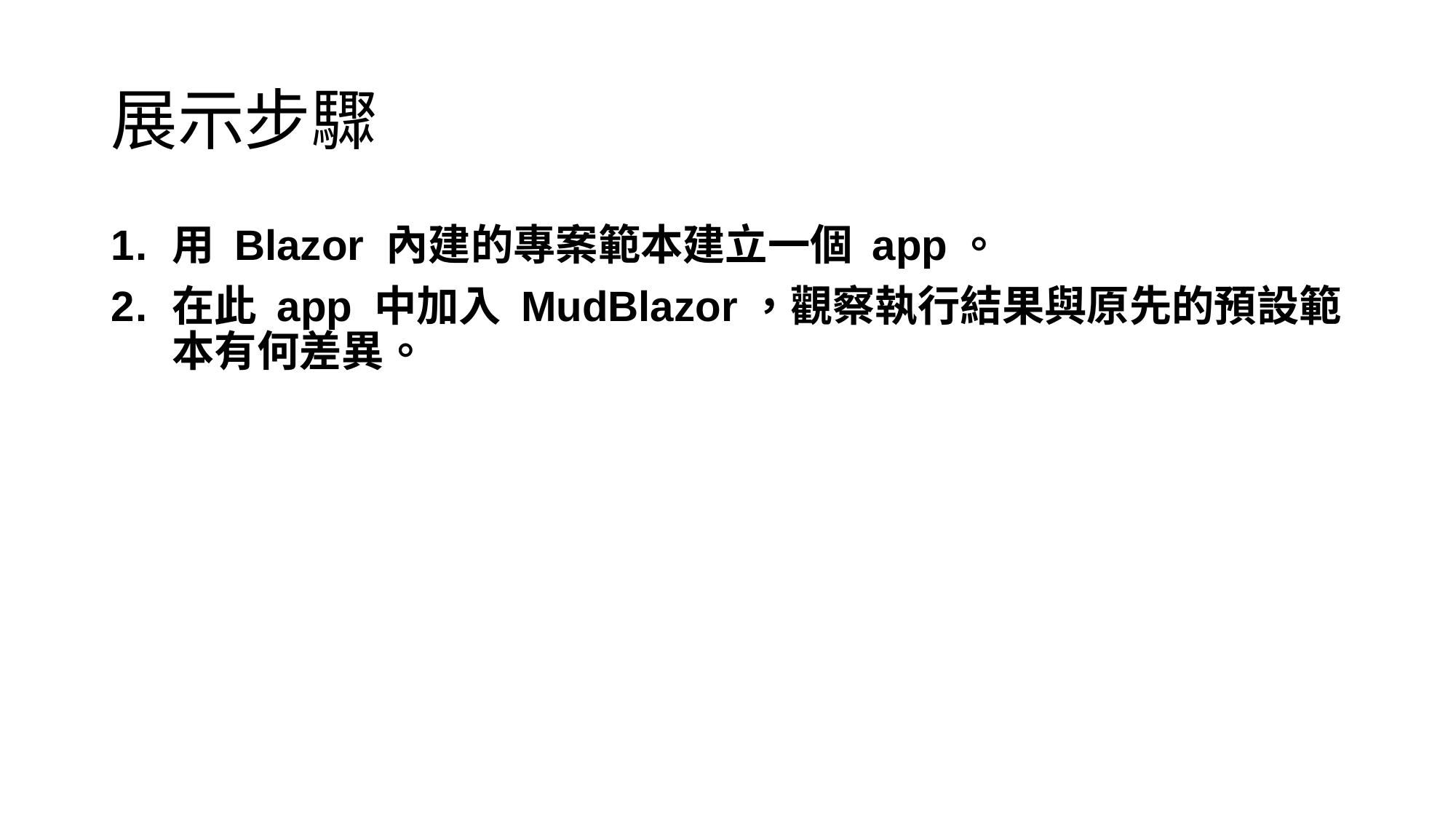

# 展示步驟
用 Blazor 內建的專案範本建立一個 app。
在此 app 中加入 MudBlazor，觀察執行結果與原先的預設範本有何差異。